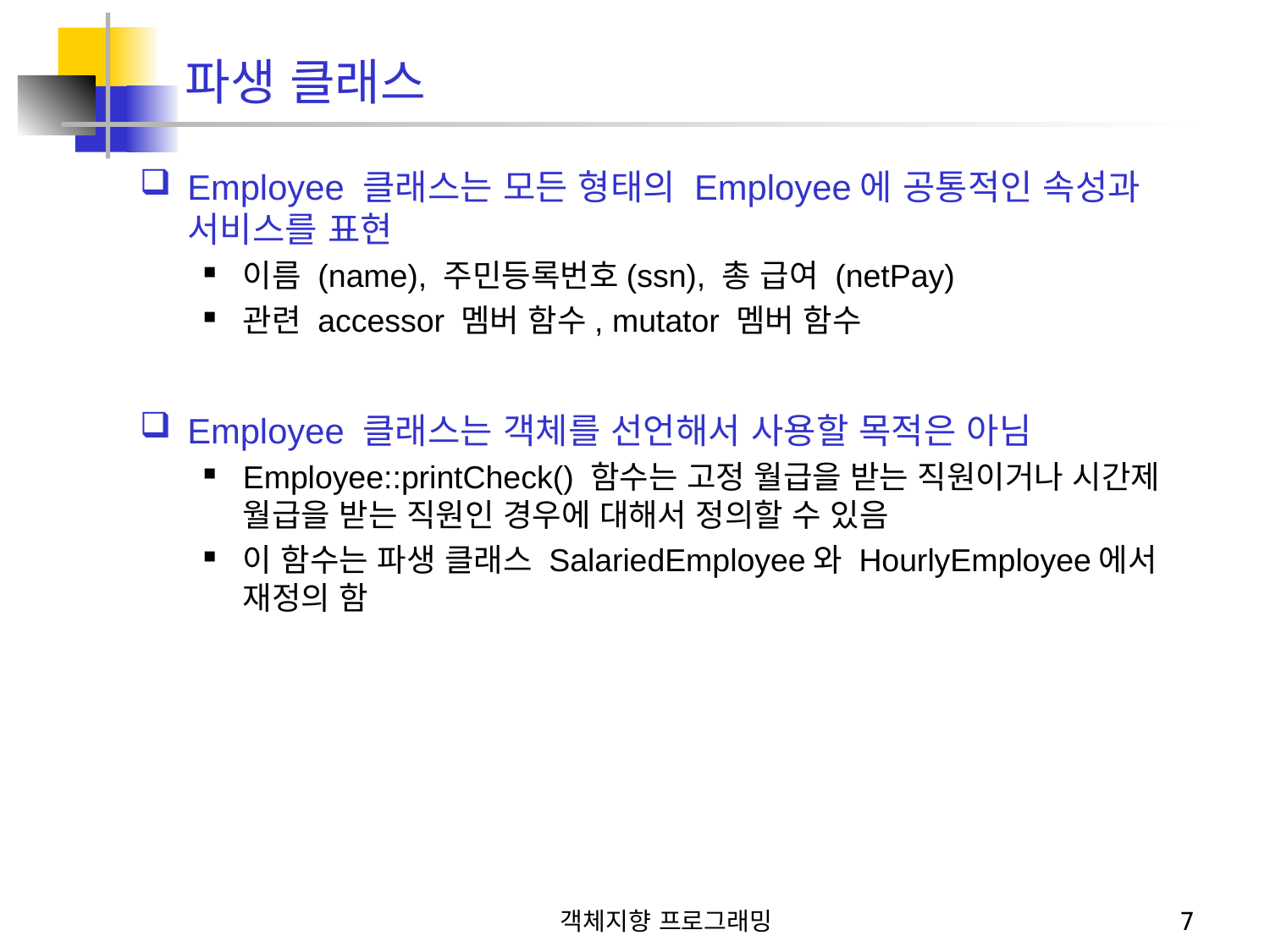

파생 클래스
Employee 클래스는 모든 형태의 Employee에 공통적인 속성과 서비스를 표현
이름 (name), 주민등록번호(ssn), 총 급여 (netPay)
관련 accessor 멤버 함수, mutator 멤버 함수

Employee 클래스는 객체를 선언해서 사용할 목적은 아님
Employee::printCheck() 함수는 고정 월급을 받는 직원이거나 시간제 월급을 받는 직원인 경우에 대해서 정의할 수 있음
이 함수는 파생 클래스 SalariedEmployee와 HourlyEmployee에서 재정의 함
객체지향 프로그래밍
7